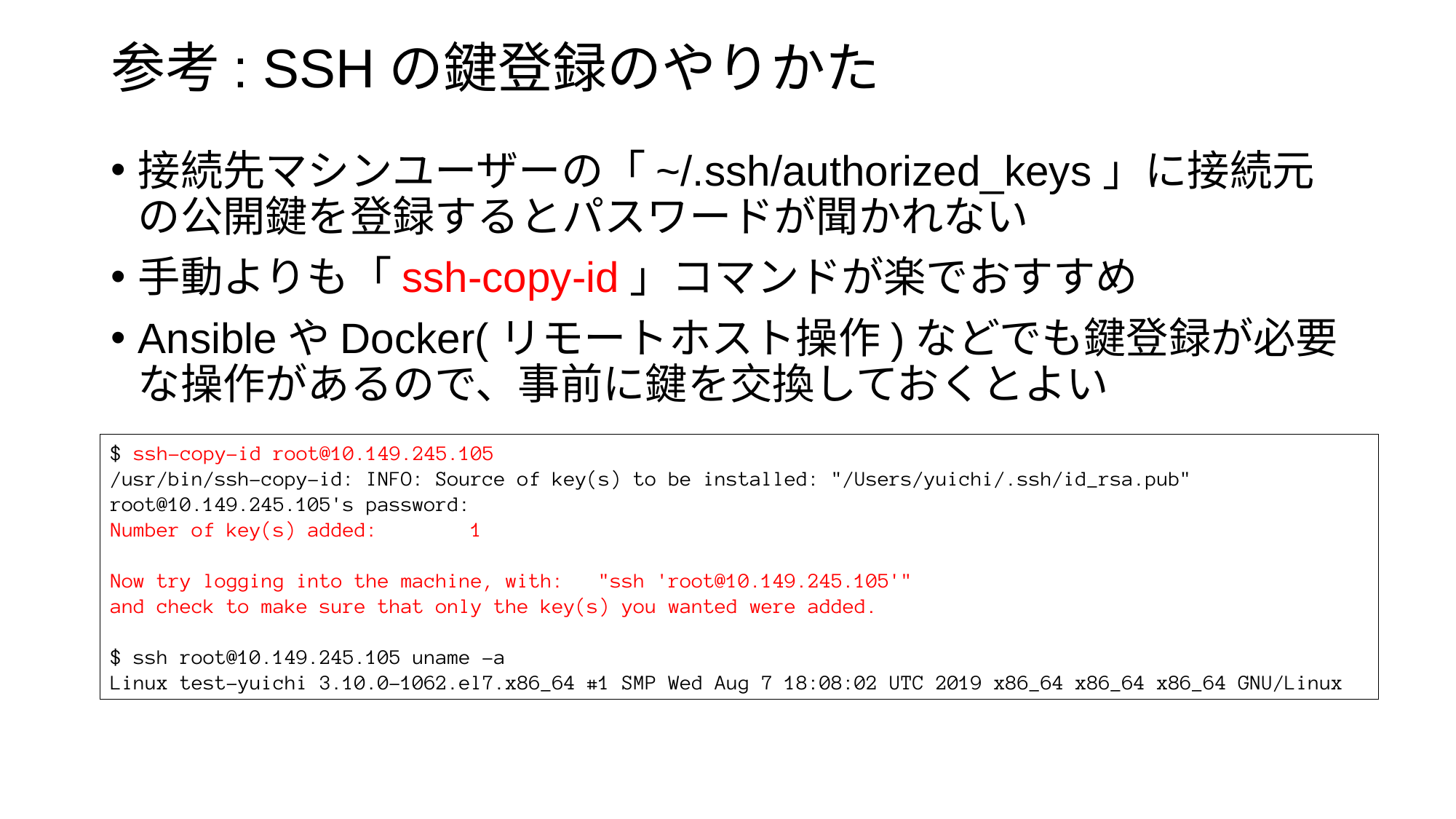

# 参考: SSHの鍵登録のやりかた
接続先マシンユーザーの「~/.ssh/authorized_keys」に接続元の公開鍵を登録するとパスワードが聞かれない
手動よりも「ssh-copy-id」コマンドが楽でおすすめ
AnsibleやDocker(リモートホスト操作)などでも鍵登録が必要な操作があるので、事前に鍵を交換しておくとよい
$ ssh-copy-id root@10.149.245.105
/usr/bin/ssh-copy-id: INFO: Source of key(s) to be installed: "/Users/yuichi/.ssh/id_rsa.pub"
root@10.149.245.105's password:
Number of key(s) added:        1

Now try logging into the machine, with:   "ssh 'root@10.149.245.105'"
and check to make sure that only the key(s) you wanted were added.

$ ssh root@10.149.245.105 uname -a
Linux test-yuichi 3.10.0-1062.el7.x86_64 #1 SMP Wed Aug 7 18:08:02 UTC 2019 x86_64 x86_64 x86_64 GNU/Linux